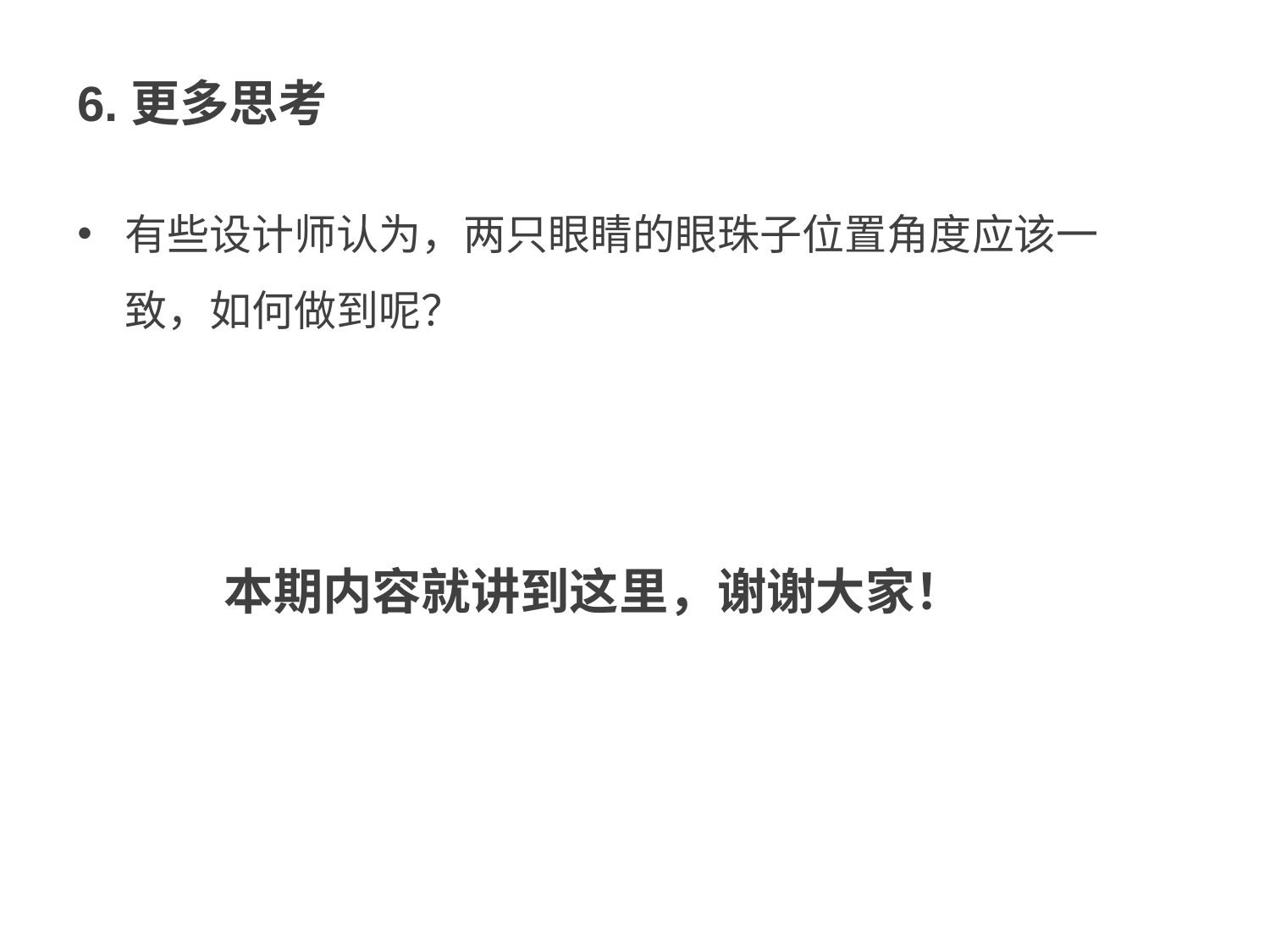

6.更多思考
有些设计师认为，两只眼睛的眼珠子位置角度应该一致，如何做到呢？
	本期内容就讲到这里，谢谢大家！